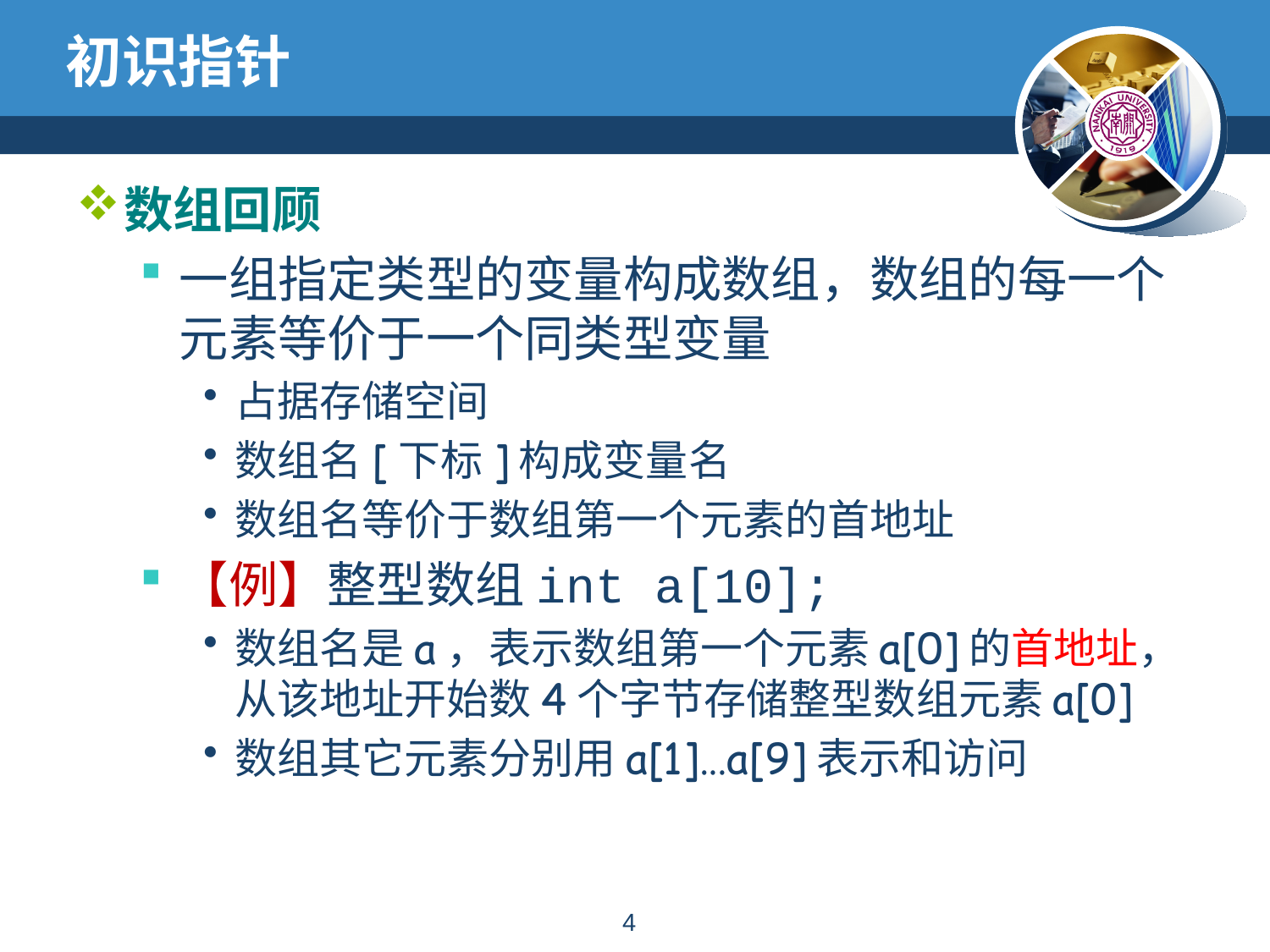

# 初识指针
数组回顾
一组指定类型的变量构成数组，数组的每一个元素等价于一个同类型变量
占据存储空间
数组名[下标]构成变量名
数组名等价于数组第一个元素的首地址
【例】整型数组int a[10];
数组名是a，表示数组第一个元素a[0]的首地址，从该地址开始数4个字节存储整型数组元素a[0]
数组其它元素分别用a[1]…a[9]表示和访问
4